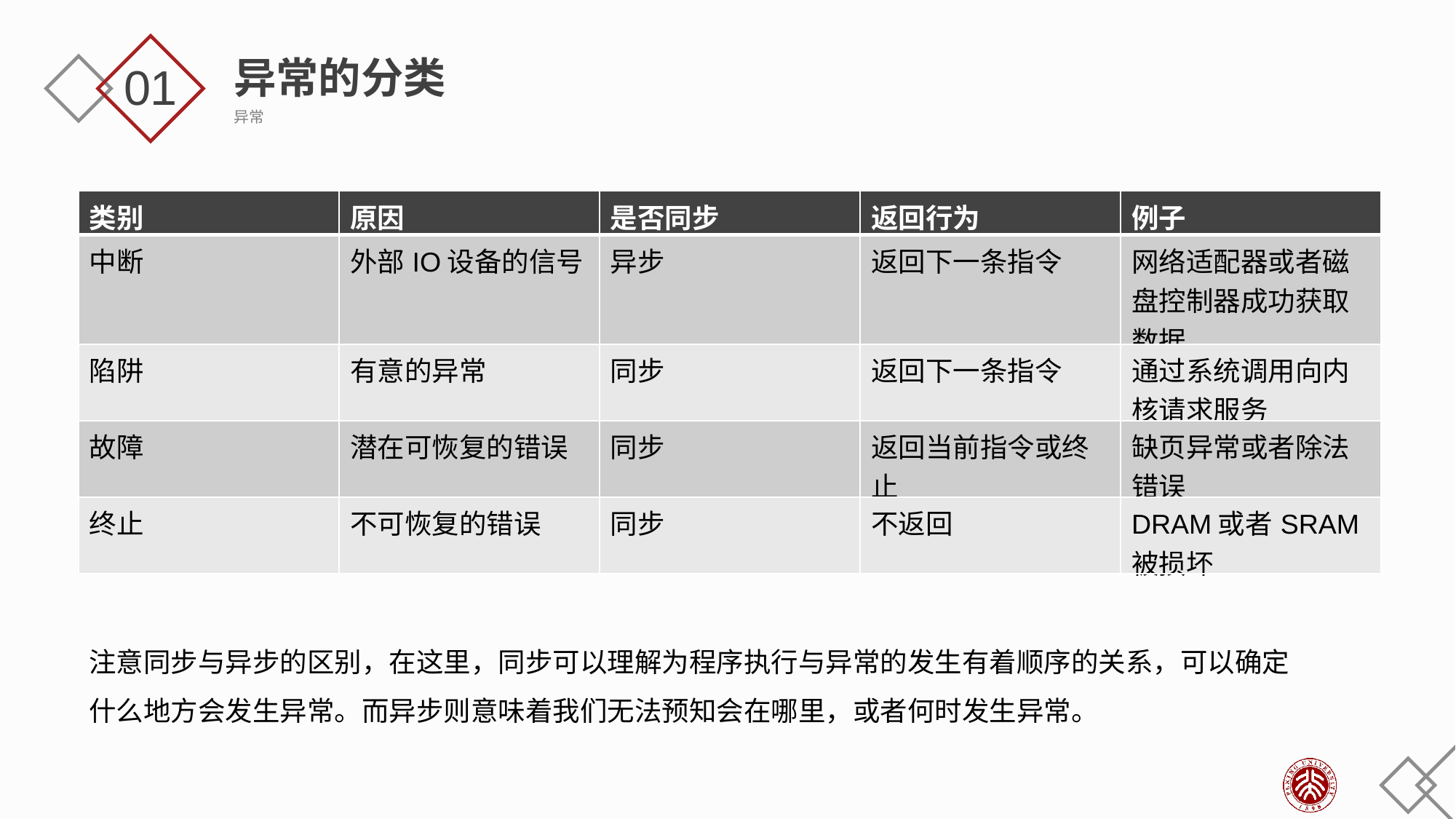

异常的分类
异常
01

| 类别 | 原因 | 是否同步 | 返回行为 | 例子 |
| --- | --- | --- | --- | --- |
| 中断 | 外部IO设备的信号 | 异步 | 返回下一条指令 | 网络适配器或者磁盘控制器成功获取数据 |
| 陷阱 | 有意的异常 | 同步 | 返回下一条指令 | 通过系统调用向内核请求服务 |
| 故障 | 潜在可恢复的错误 | 同步 | 返回当前指令或终止 | 缺页异常或者除法错误 |
| 终止 | 不可恢复的错误 | 同步 | 不返回 | DRAM或者SRAM被损坏 |
注意同步与异步的区别，在这里，同步可以理解为程序执行与异常的发生有着顺序的关系，可以确定什么地方会发生异常。而异步则意味着我们无法预知会在哪里，或者何时发生异常。
5